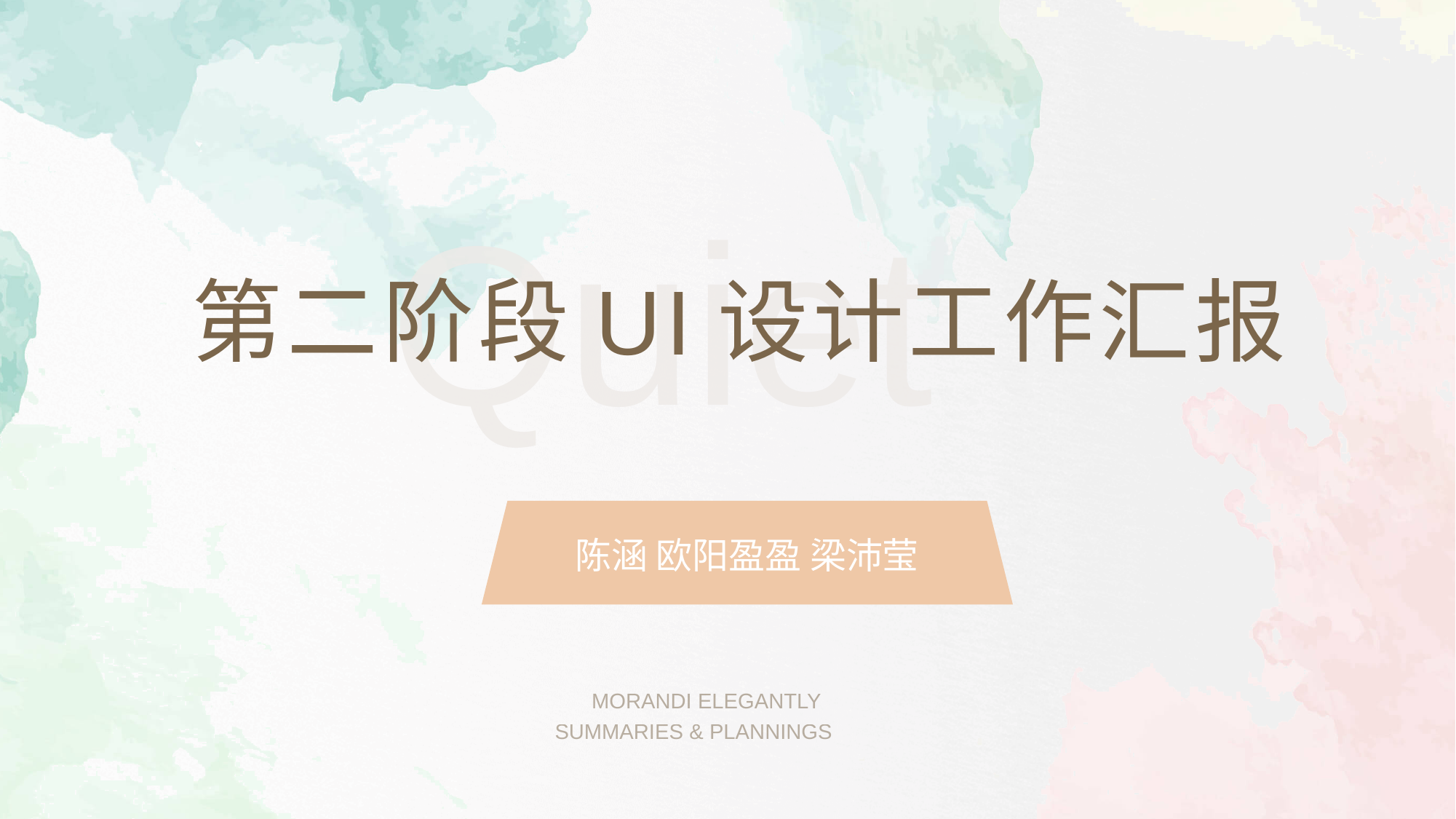

Quiet
第二阶段UI设计工作汇报
陈涵 欧阳盈盈 梁沛莹
MORANDI ELEGANTLY
SUMMARIES & PLANNINGS